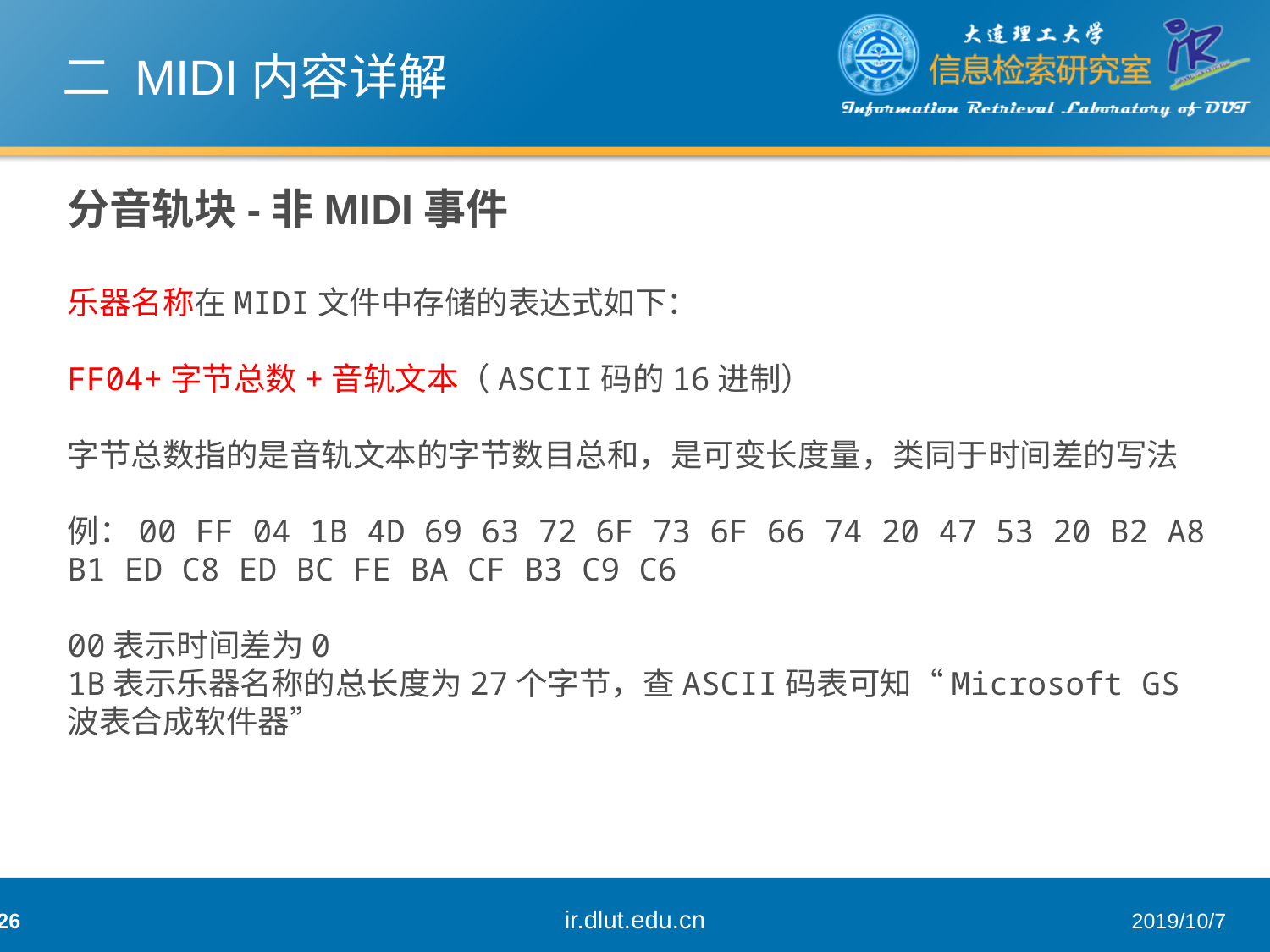

# 二 MIDI内容详解
分音轨块-非MIDI事件
乐器名称在MIDI文件中存储的表达式如下：

FF04+字节总数+音轨文本（ASCII码的16进制）

字节总数指的是音轨文本的字节数目总和，是可变长度量，类同于时间差的写法

例：00 FF 04 1B 4D 69 63 72 6F 73 6F 66 74 20 47 53 20 B2 A8 B1 ED C8 ED BC FE BA CF B3 C9 C6

00表示时间差为0
1B表示乐器名称的总长度为27个字节，查ASCII码表可知“Microsoft GS 波表合成软件器”